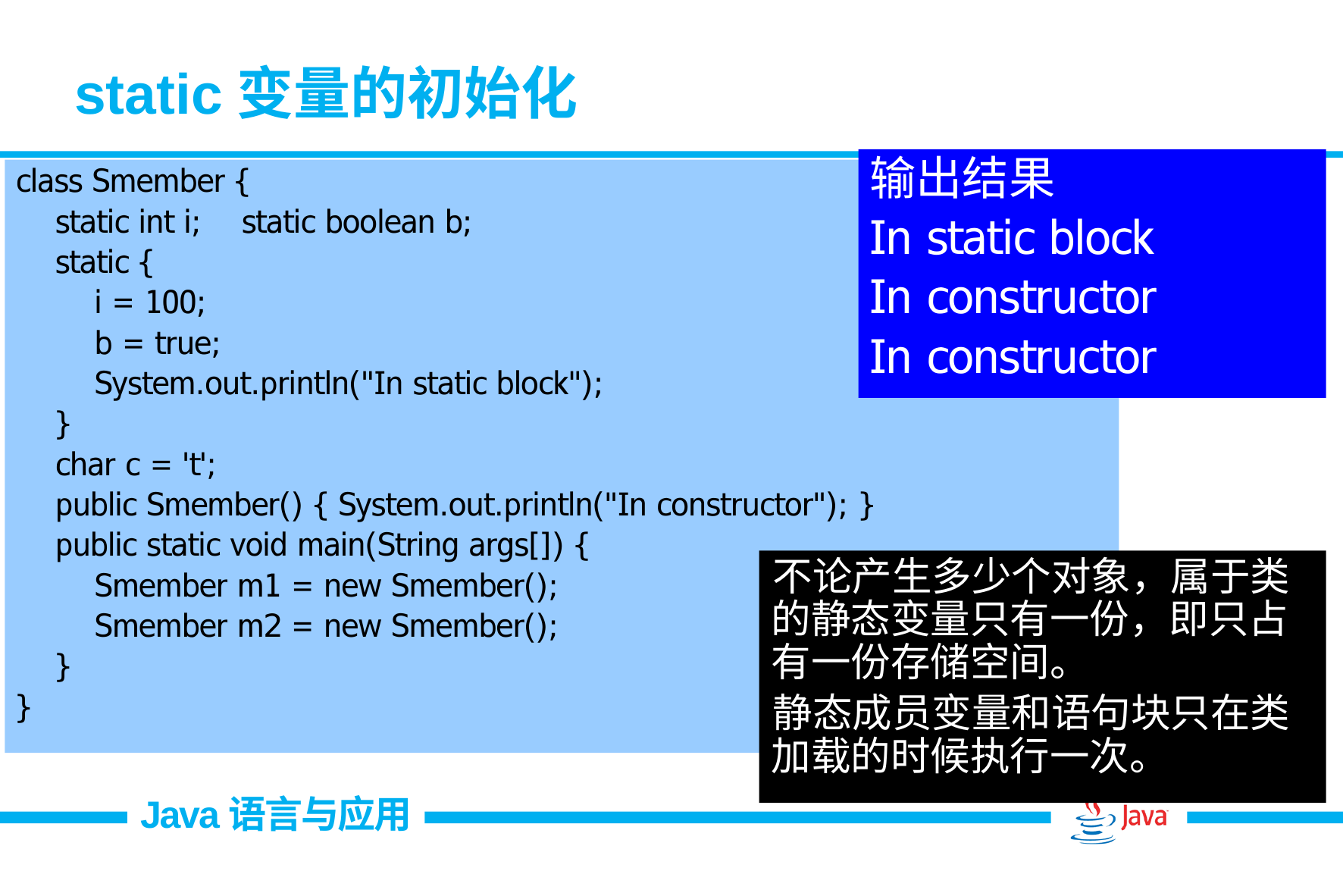

12
# static变量的初始化
输出结果
In static block
In constructor
In constructor
class Smember {
    static int i;    static boolean b;
    static {
        i = 100;
        b = true;
        System.out.println("In static block");
    }
    char c = 't';
    public Smember() { System.out.println("In constructor"); }
    public static void main(String args[]) {
        Smember m1 = new Smember();
        Smember m2 = new Smember();
    }
}
不论产生多少个对象，属于类的静态变量只有一份，即只占有一份存储空间。
静态成员变量和语句块只在类加载的时候执行一次。